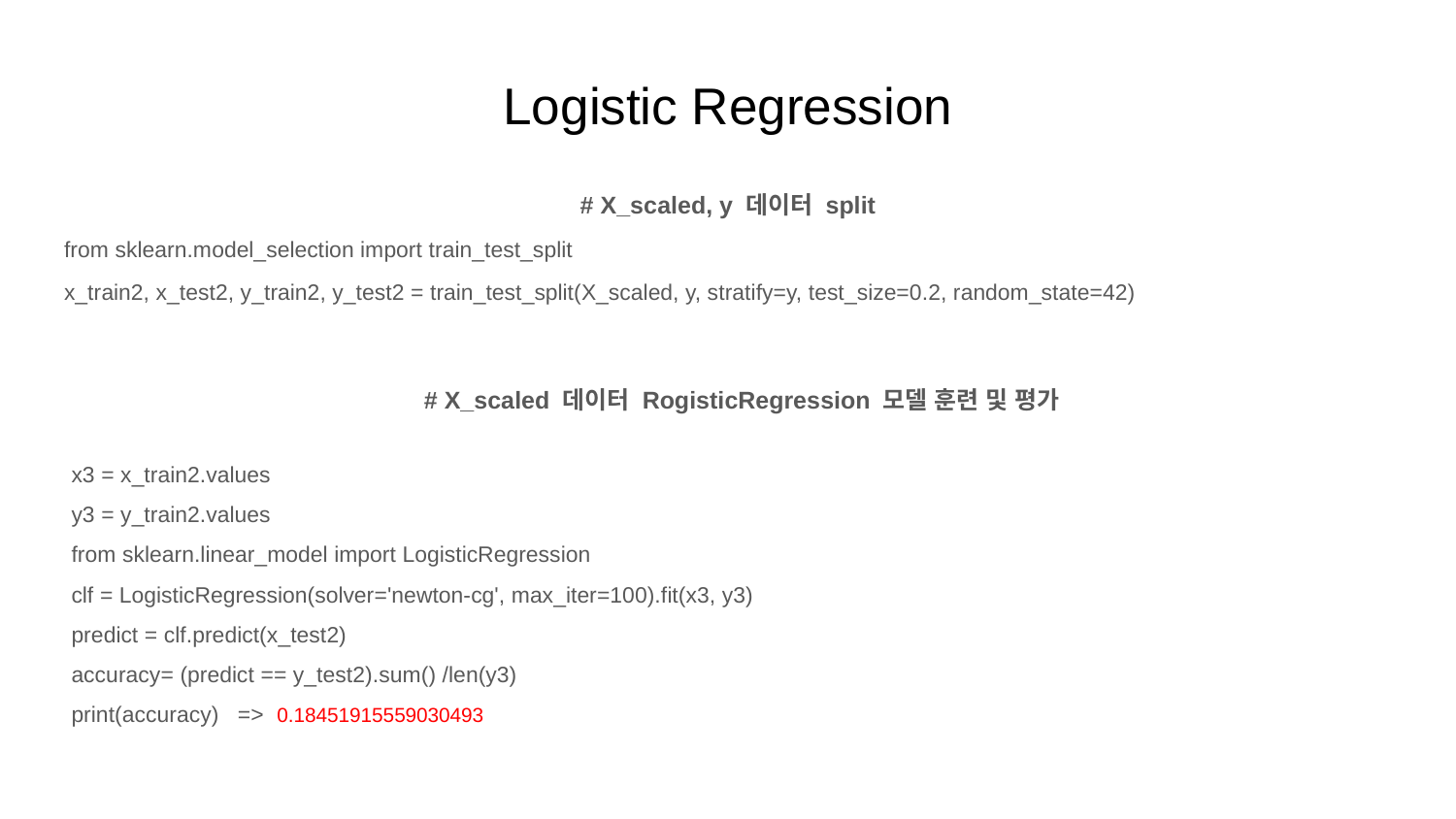

# Logistic Regression
# X_scaled, y 데이터 split
from sklearn.model_selection import train_test_split
x_train2, x_test2, y_train2, y_test2 = train_test_split(X_scaled, y, stratify=y, test_size=0.2, random_state=42)
# X_scaled 데이터 RogisticRegression 모델 훈련 및 평가

x3 = x_train2.values
y3 = y_train2.values
from sklearn.linear_model import LogisticRegression
clf = LogisticRegression(solver='newton-cg', max_iter=100).fit(x3, y3)
predict = clf.predict(x_test2)
accuracy= (predict == y_test2).sum() /len(y3)
print(accuracy)   =>  0.18451915559030493